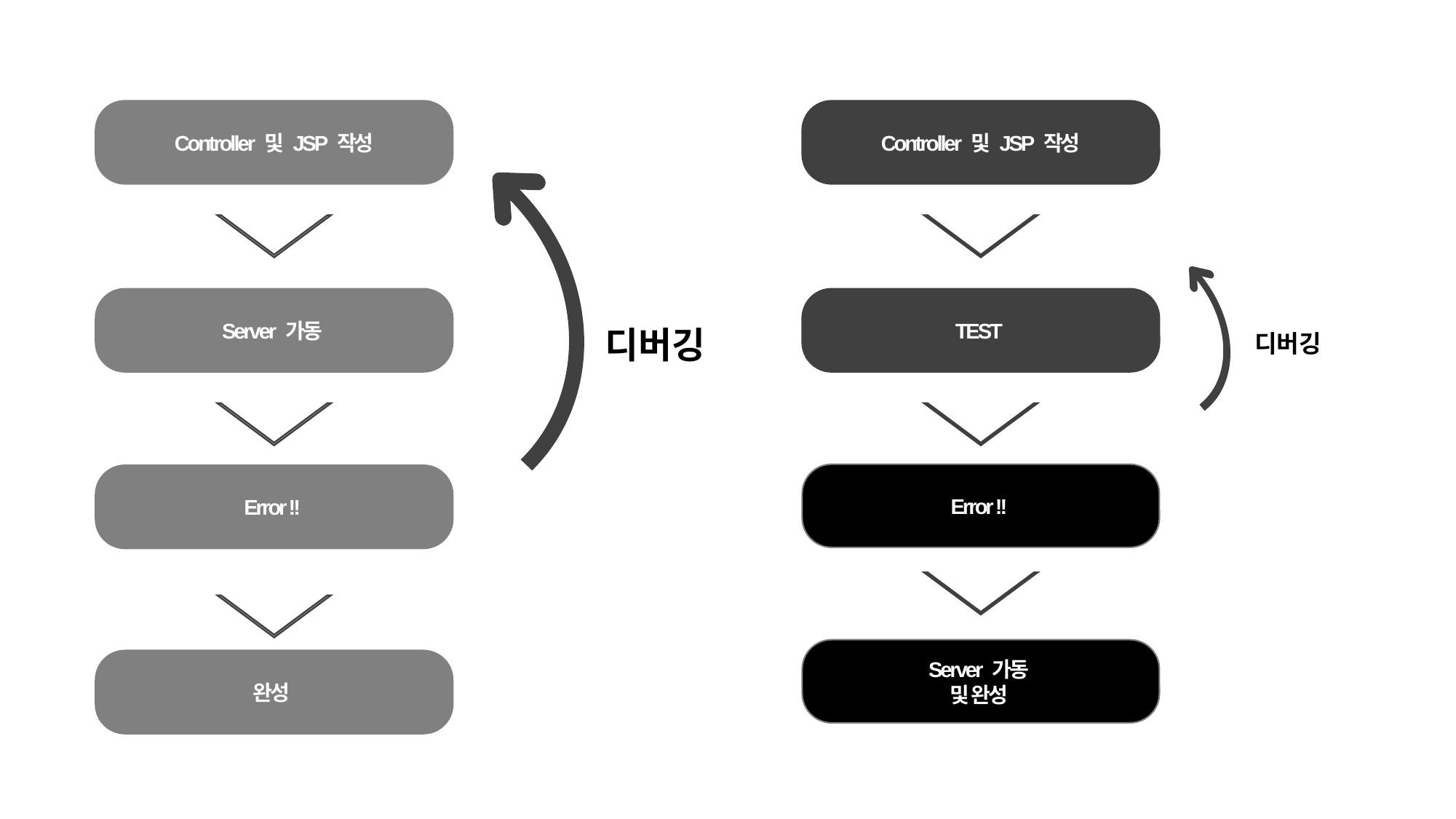

Controller 및 JSP 작성
Controller 및 JSP 작성

디버깅

Server 가동
TEST
디버깅

Error !!
Error !!

Server 가동
및 완성
완성